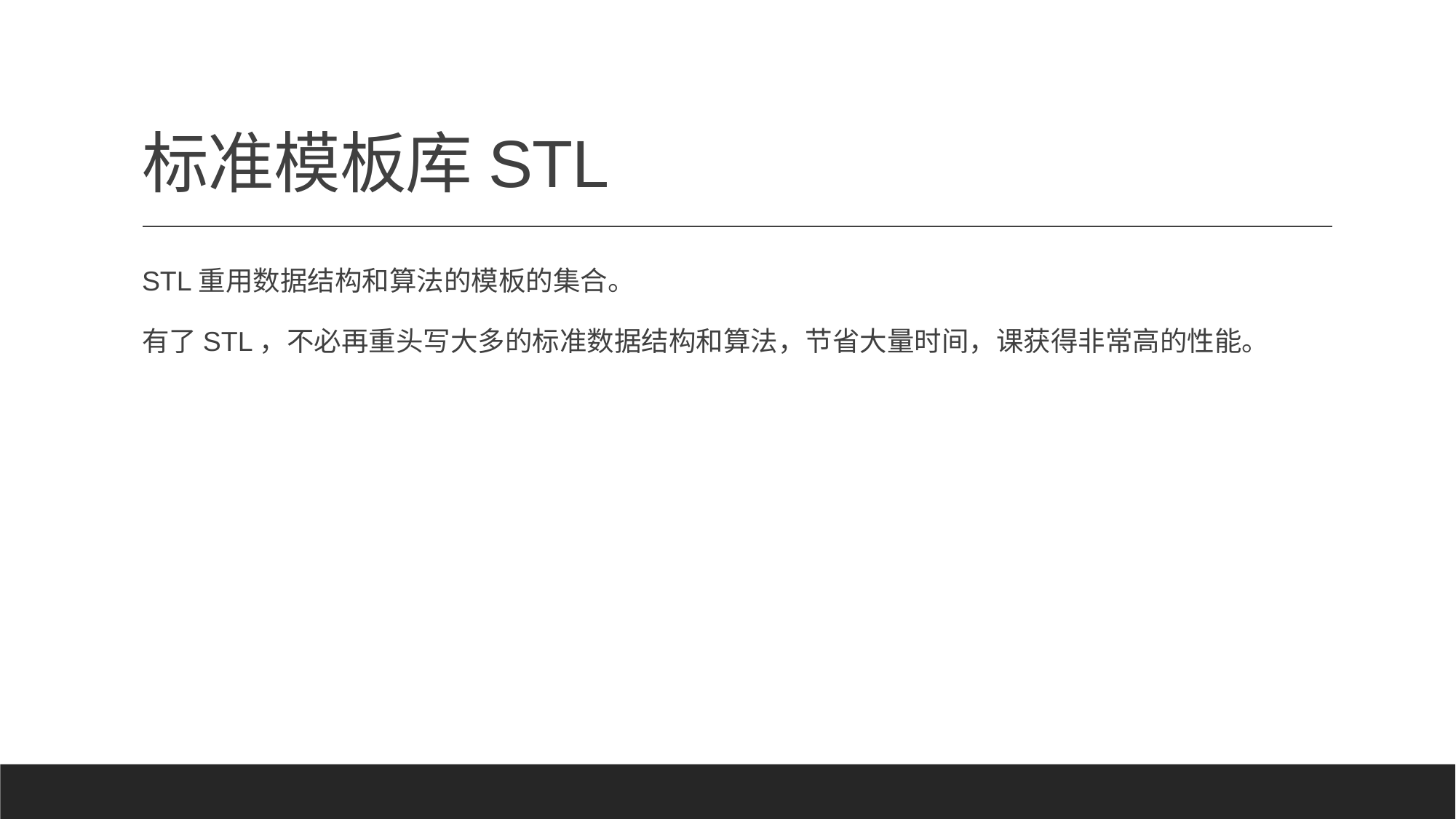

# 标准模板库STL
STL重用数据结构和算法的模板的集合。
有了STL，不必再重头写大多的标准数据结构和算法，节省大量时间，课获得非常高的性能。